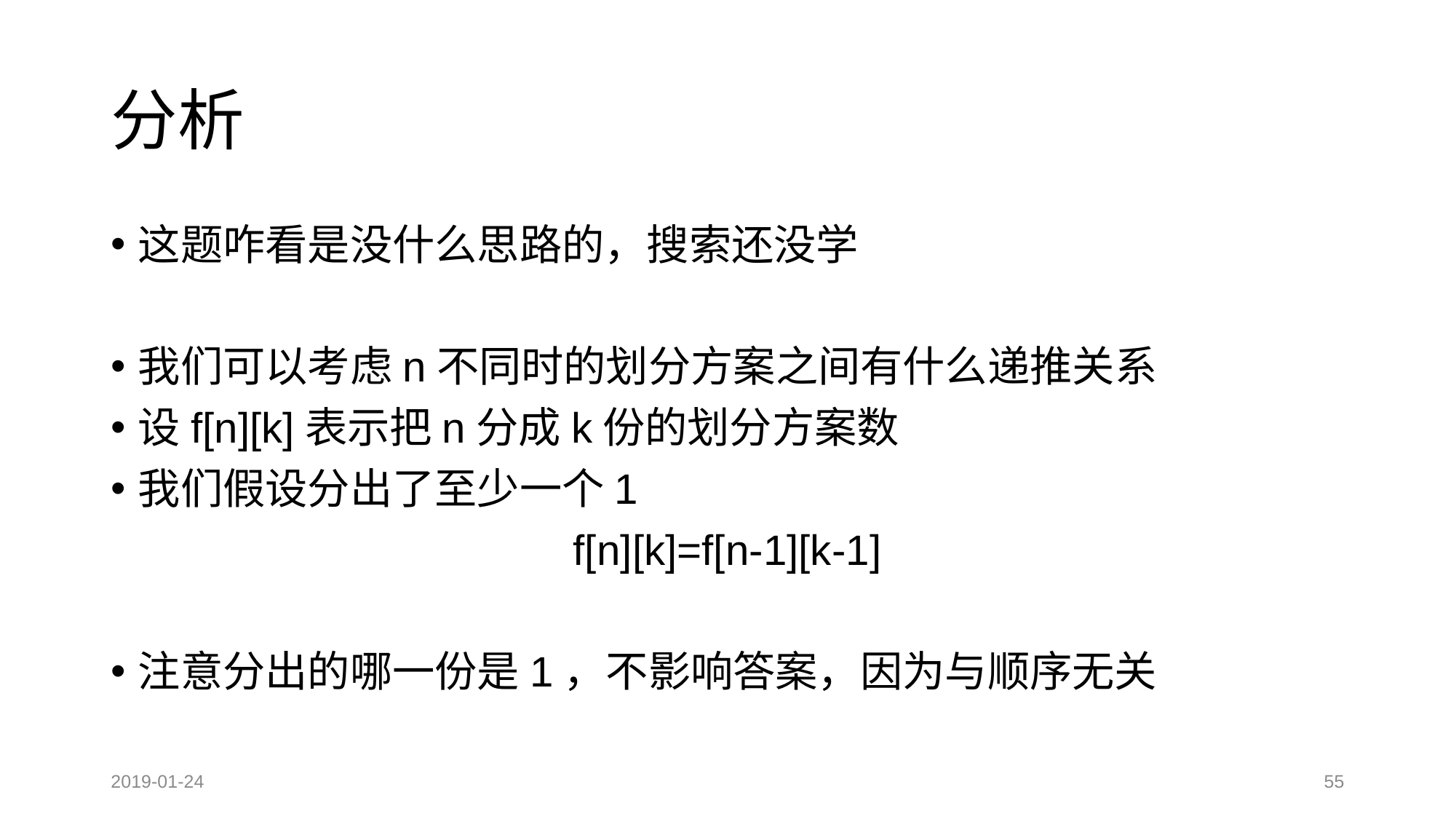

# 分析
这题咋看是没什么思路的，搜索还没学

我们可以考虑n不同时的划分方案之间有什么递推关系
设f[n][k]表示把n分成k份的划分方案数
我们假设分出了至少一个1
f[n][k]=f[n-1][k-1]

注意分出的哪一份是1，不影响答案，因为与顺序无关
2019-01-24
55